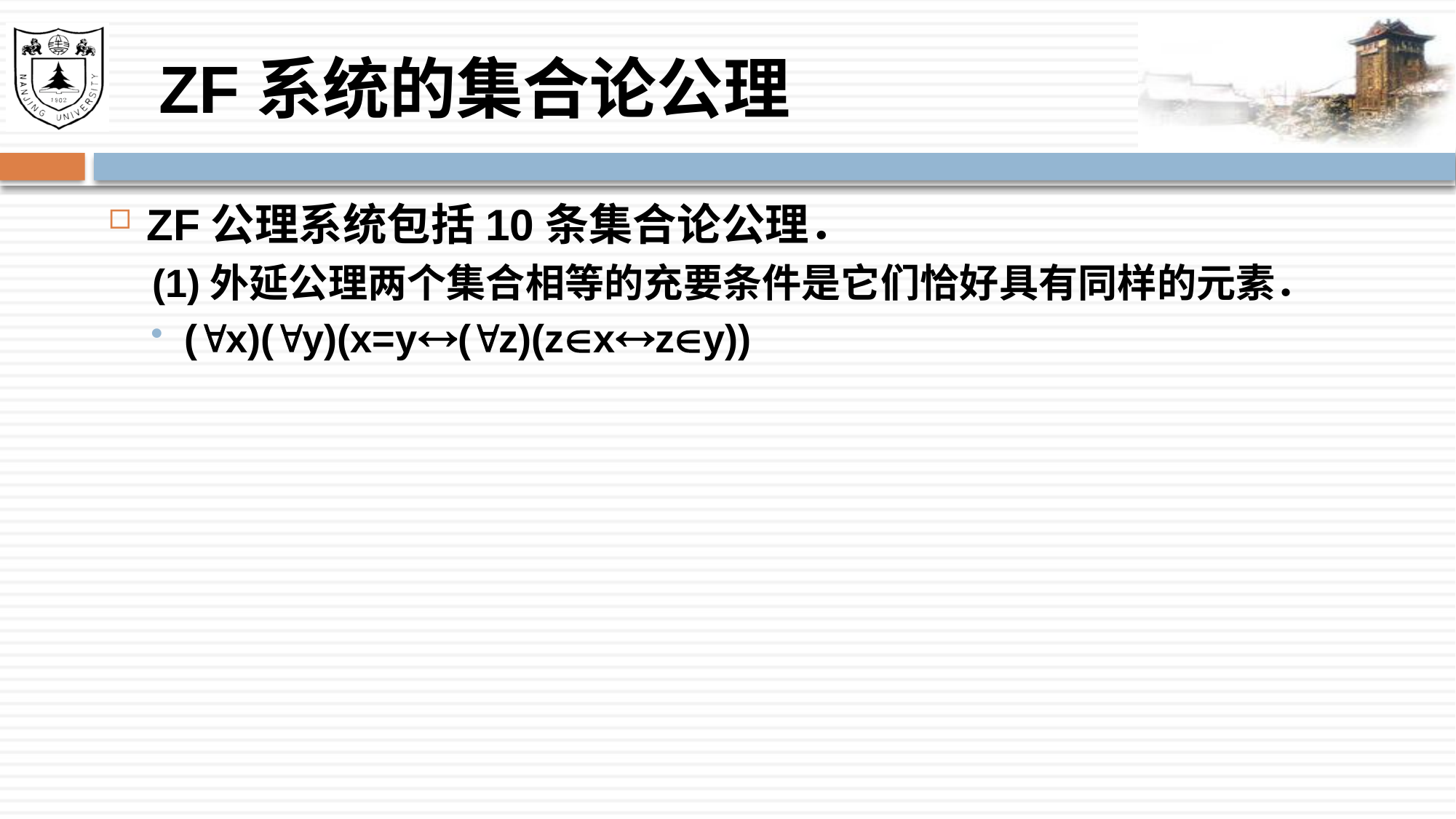

# ZF系统的集合论公理
ZF公理系统包括10条集合论公理．
(1)外延公理两个集合相等的充要条件是它们恰好具有同样的元素．
(∀x)(∀y)(x=y↔(∀z)(z∈x↔z∈y))